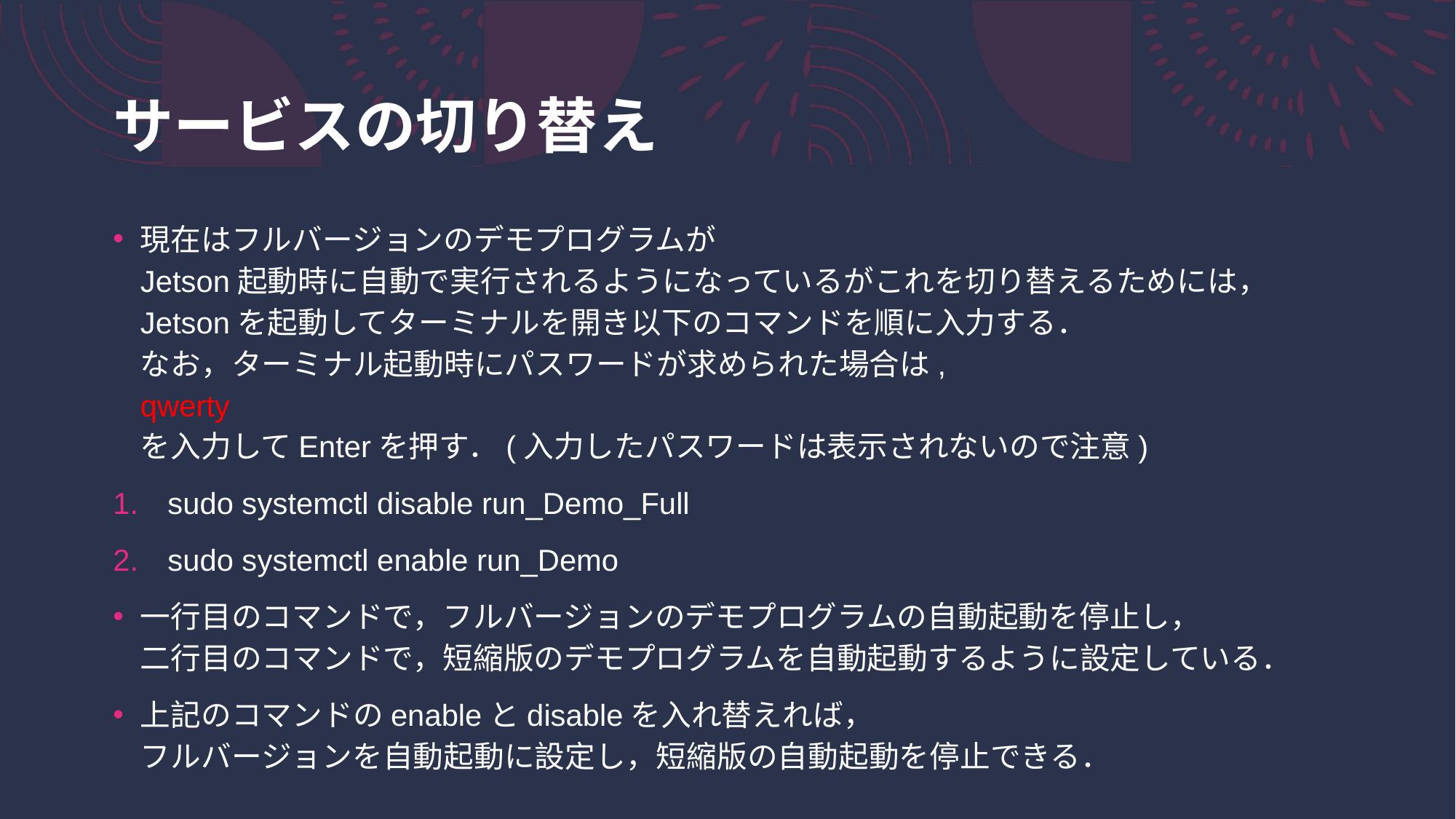

# サービスの切り替え
現在はフルバージョンのデモプログラムが
Jetson起動時に自動で実行されるようになっているがこれを切り替えるためには，
Jetsonを起動してターミナルを開き以下のコマンドを順に入力する．
なお，ターミナル起動時にパスワードが求められた場合は,
qwerty
を入力してEnterを押す．(入力したパスワードは表示されないので注意)
sudo systemctl disable run_Demo_Full
sudo systemctl enable run_Demo
一行目のコマンドで，フルバージョンのデモプログラムの自動起動を停止し，
二行目のコマンドで，短縮版のデモプログラムを自動起動するように設定している．
上記のコマンドのenableとdisableを入れ替えれば，
フルバージョンを自動起動に設定し，短縮版の自動起動を停止できる．